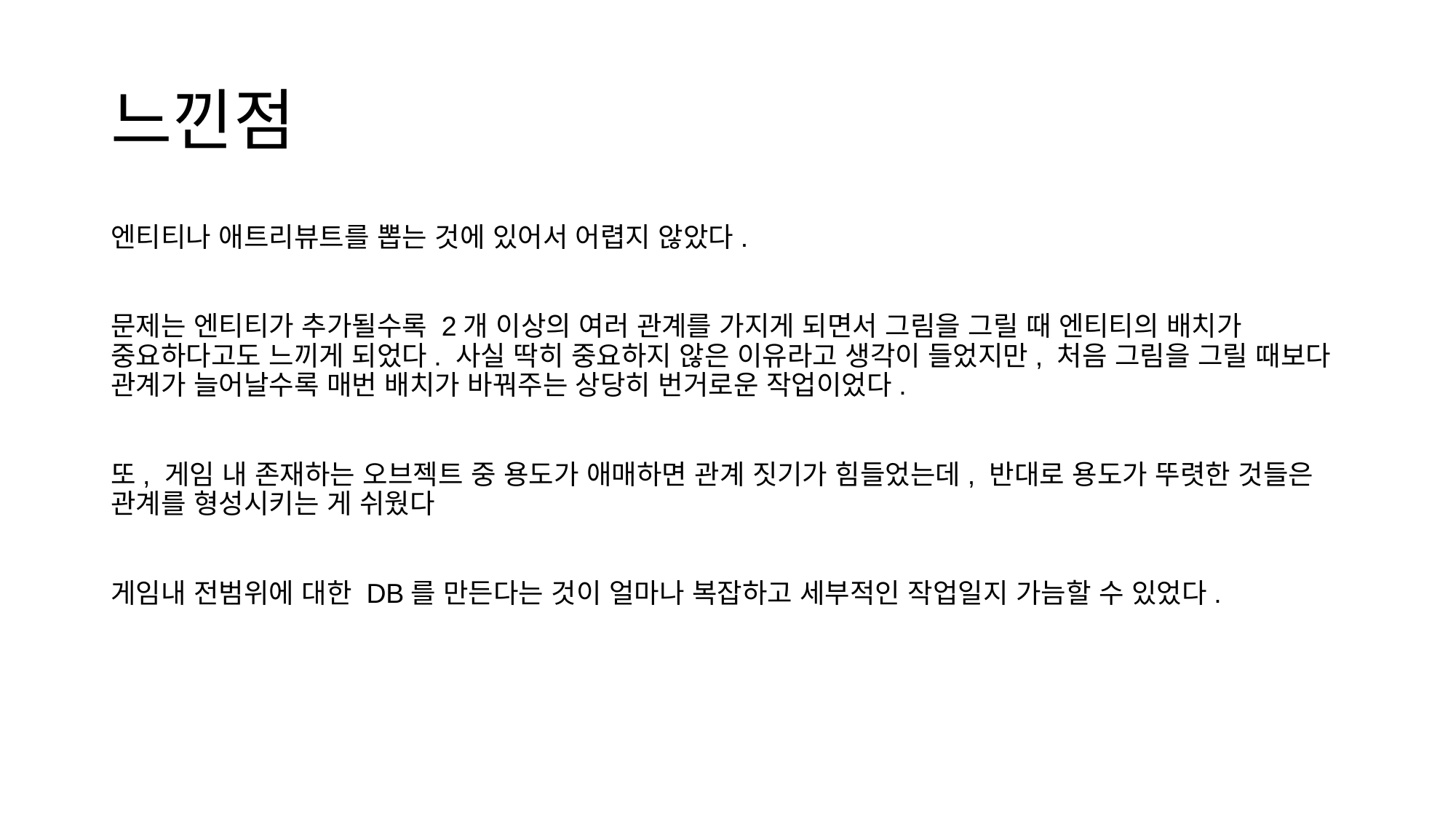

# 느낀점
엔티티나 애트리뷰트를 뽑는 것에 있어서 어렵지 않았다.

문제는 엔티티가 추가될수록 2개 이상의 여러 관계를 가지게 되면서 그림을 그릴 때 엔티티의 배치가 중요하다고도 느끼게 되었다. 사실 딱히 중요하지 않은 이유라고 생각이 들었지만, 처음 그림을 그릴 때보다 관계가 늘어날수록 매번 배치가 바꿔주는 상당히 번거로운 작업이었다.

또, 게임 내 존재하는 오브젝트 중 용도가 애매하면 관계 짓기가 힘들었는데, 반대로 용도가 뚜렷한 것들은 관계를 형성시키는 게 쉬웠다

게임내 전범위에 대한 DB를 만든다는 것이 얼마나 복잡하고 세부적인 작업일지 가늠할 수 있었다.